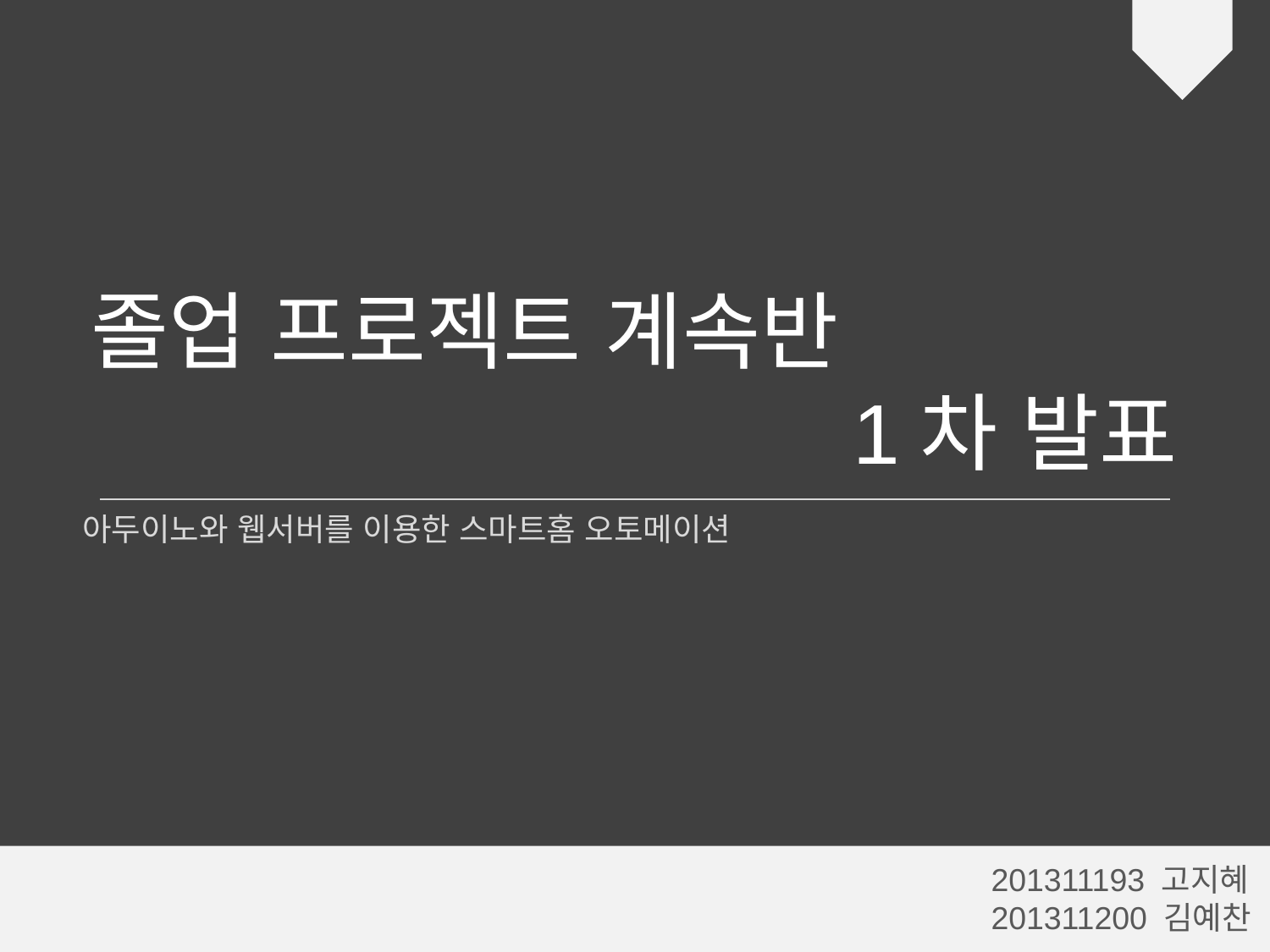

졸업 프로젝트 계속반
						1차 발표
아두이노와 웹서버를 이용한 스마트홈 오토메이션

201311193 고지혜
201311200 김예찬